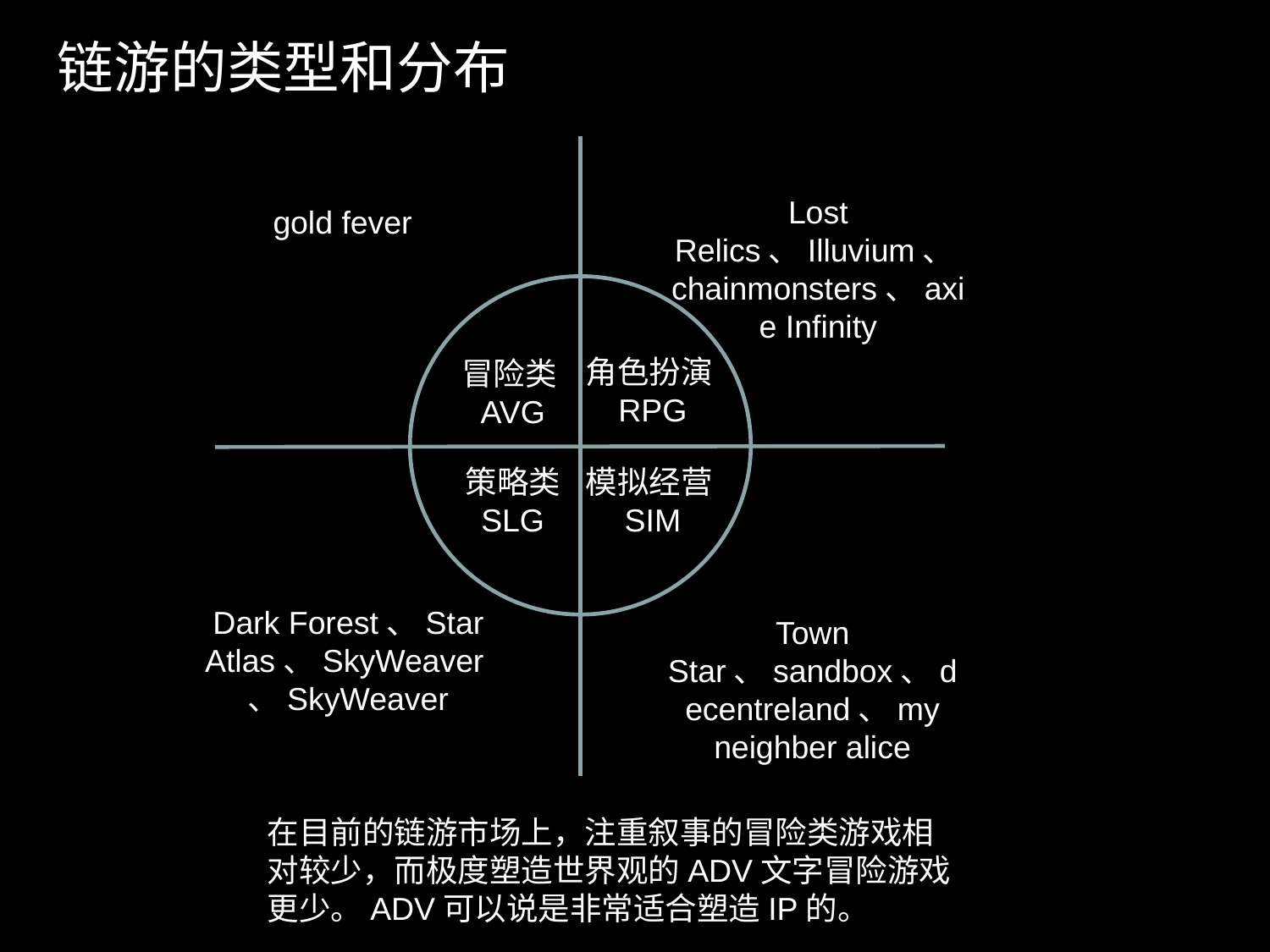

链游的类型和分布
Lost Relics、Illuvium、chainmonsters、axie Infinity

gold fever

角色扮演RPG
冒险类AVG
策略类
SLG
模拟经营SIM
Dark Forest、Star Atlas、SkyWeaver、SkyWeaver

Town Star、sandbox、decentreland、my neighber alice
在目前的链游市场上，注重叙事的冒险类游戏相对较少，而极度塑造世界观的ADV文字冒险游戏更少。ADV可以说是非常适合塑造IP的。